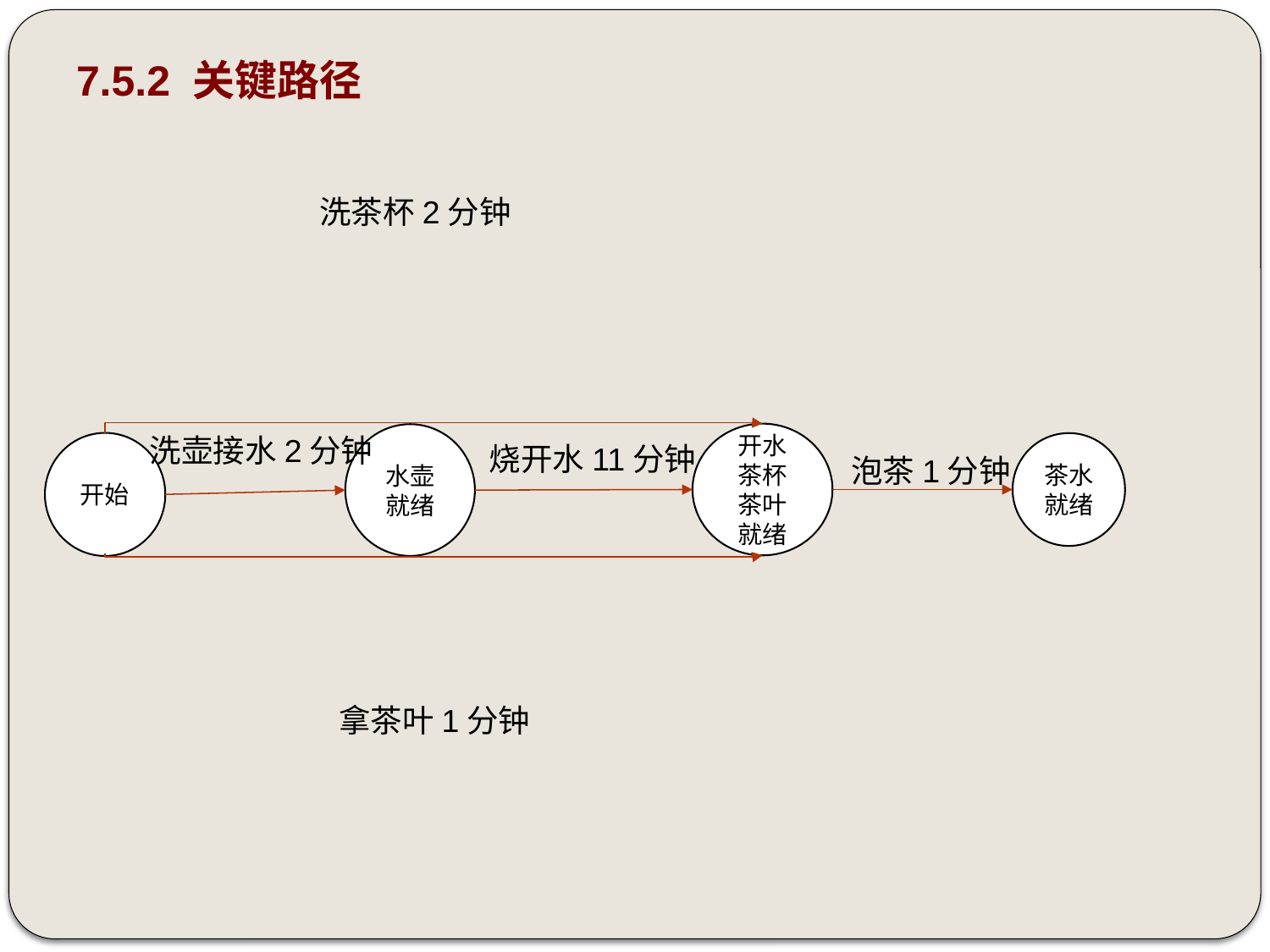

# 7.5.2 关键路径
洗茶杯2分钟
开水
茶杯茶叶就绪
水壶就绪
洗壶接水2分钟
开始
烧开水11分钟
茶水就绪
泡茶1分钟
拿茶叶1分钟